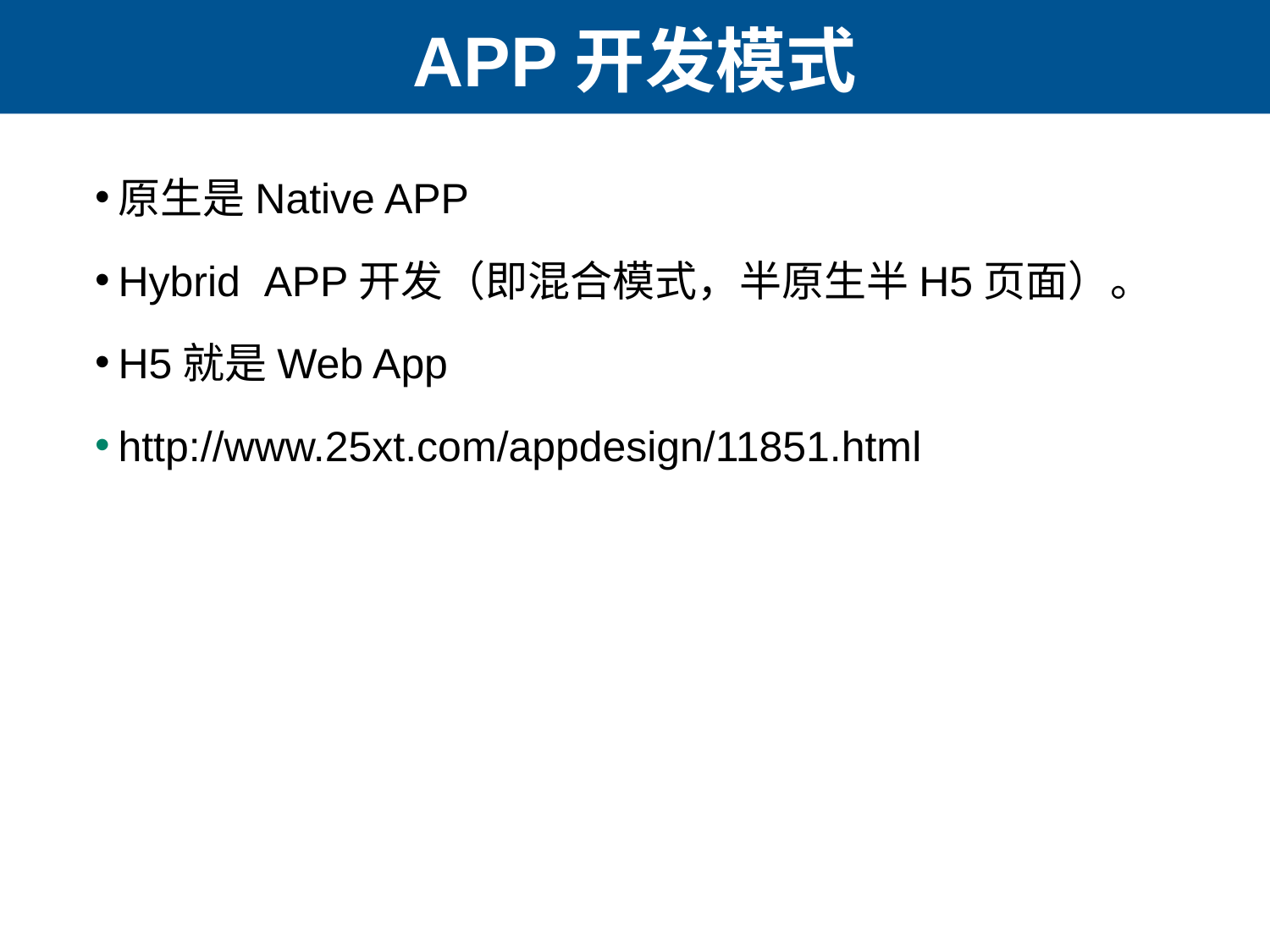

# APP开发模式
原生是Native APP
Hybrid  APP开发（即混合模式，半原生半H5页面）。
H5就是Web App
http://www.25xt.com/appdesign/11851.html